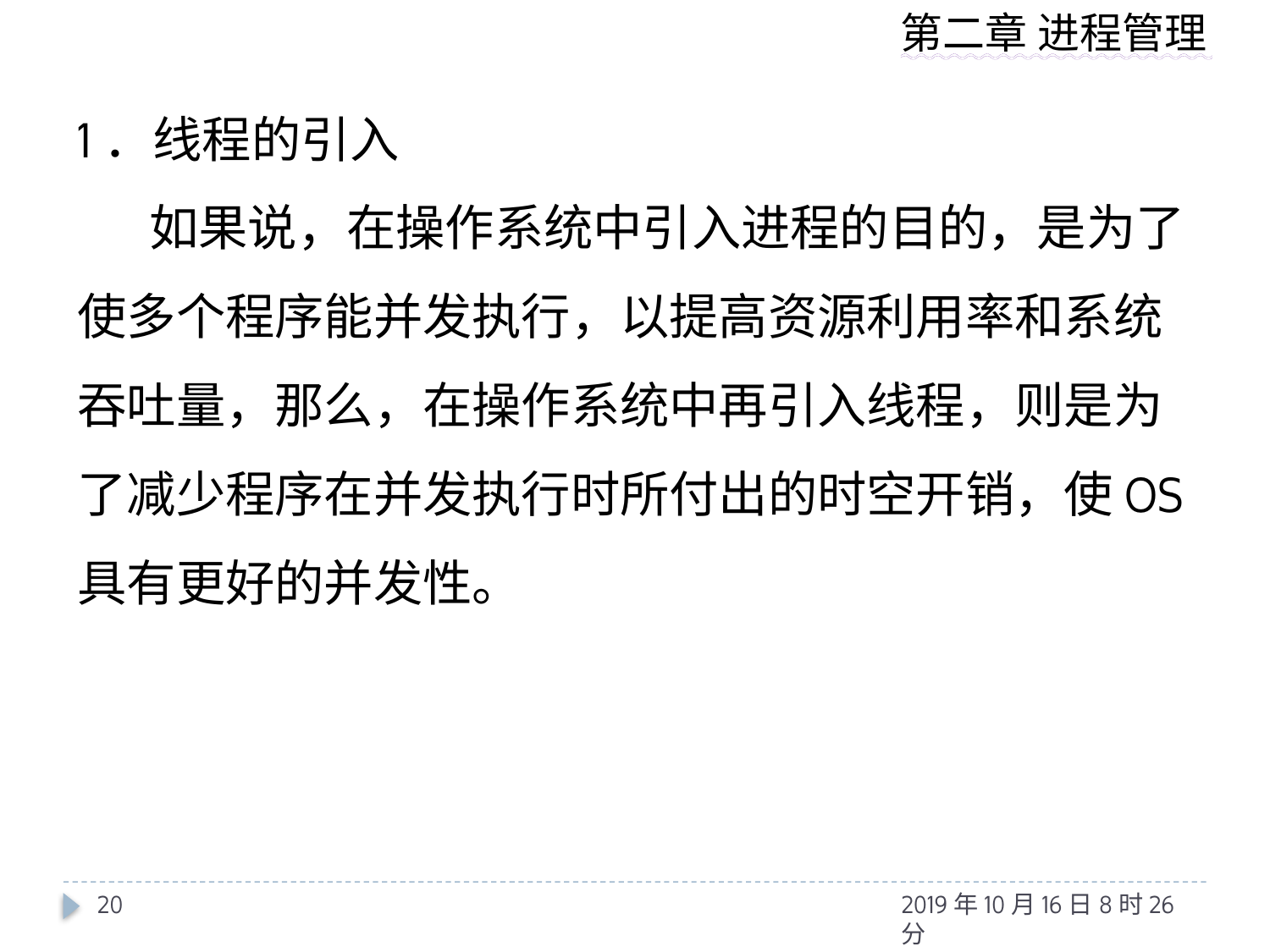

1．线程的引入
  如果说，在操作系统中引入进程的目的，是为了使多个程序能并发执行，以提高资源利用率和系统吞吐量，那么，在操作系统中再引入线程，则是为了减少程序在并发执行时所付出的时空开销，使OS具有更好的并发性。

20
2019年10月16日8时26分